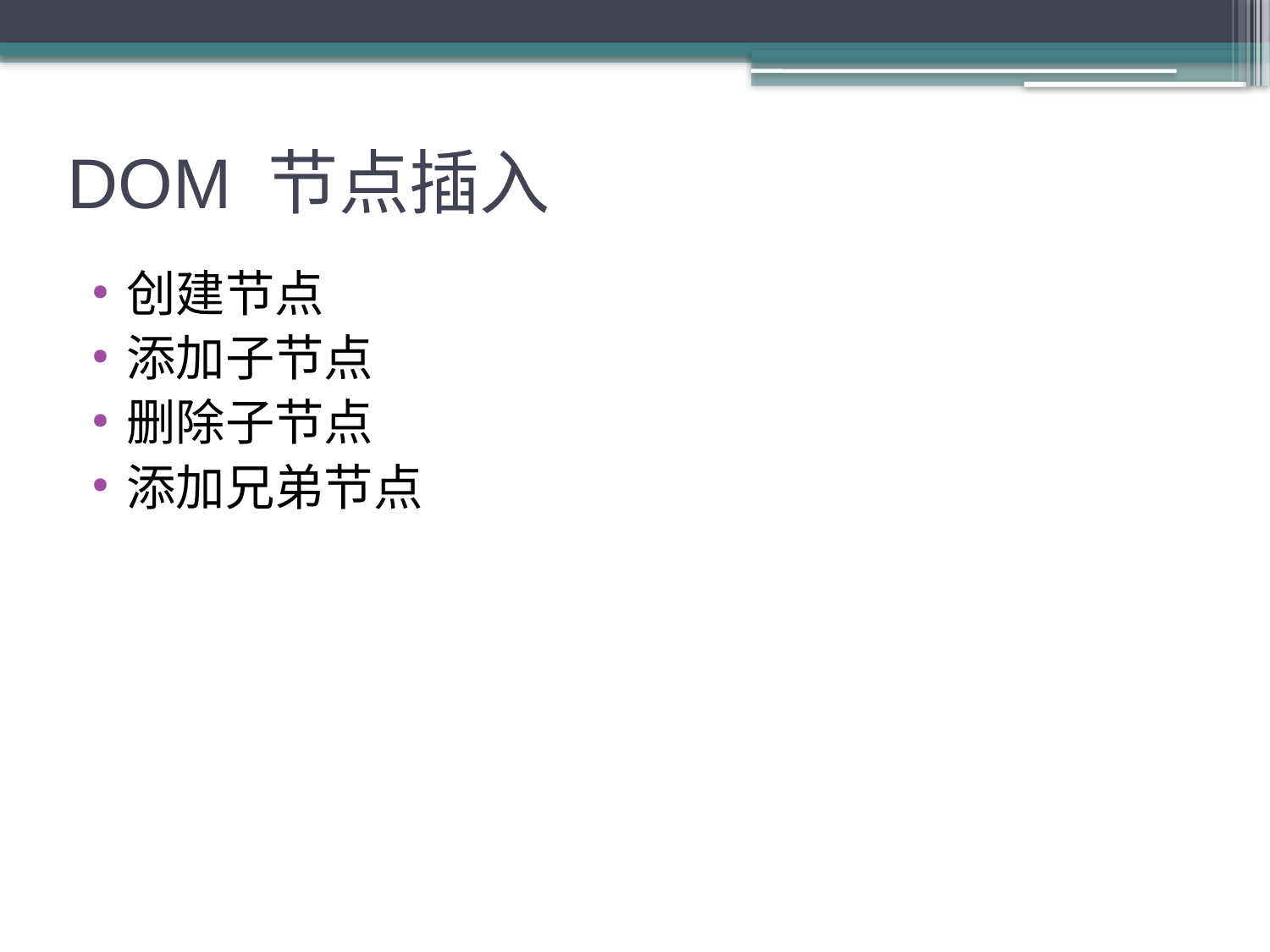

# DOM 节点插入
创建节点
添加子节点
删除子节点
添加兄弟节点